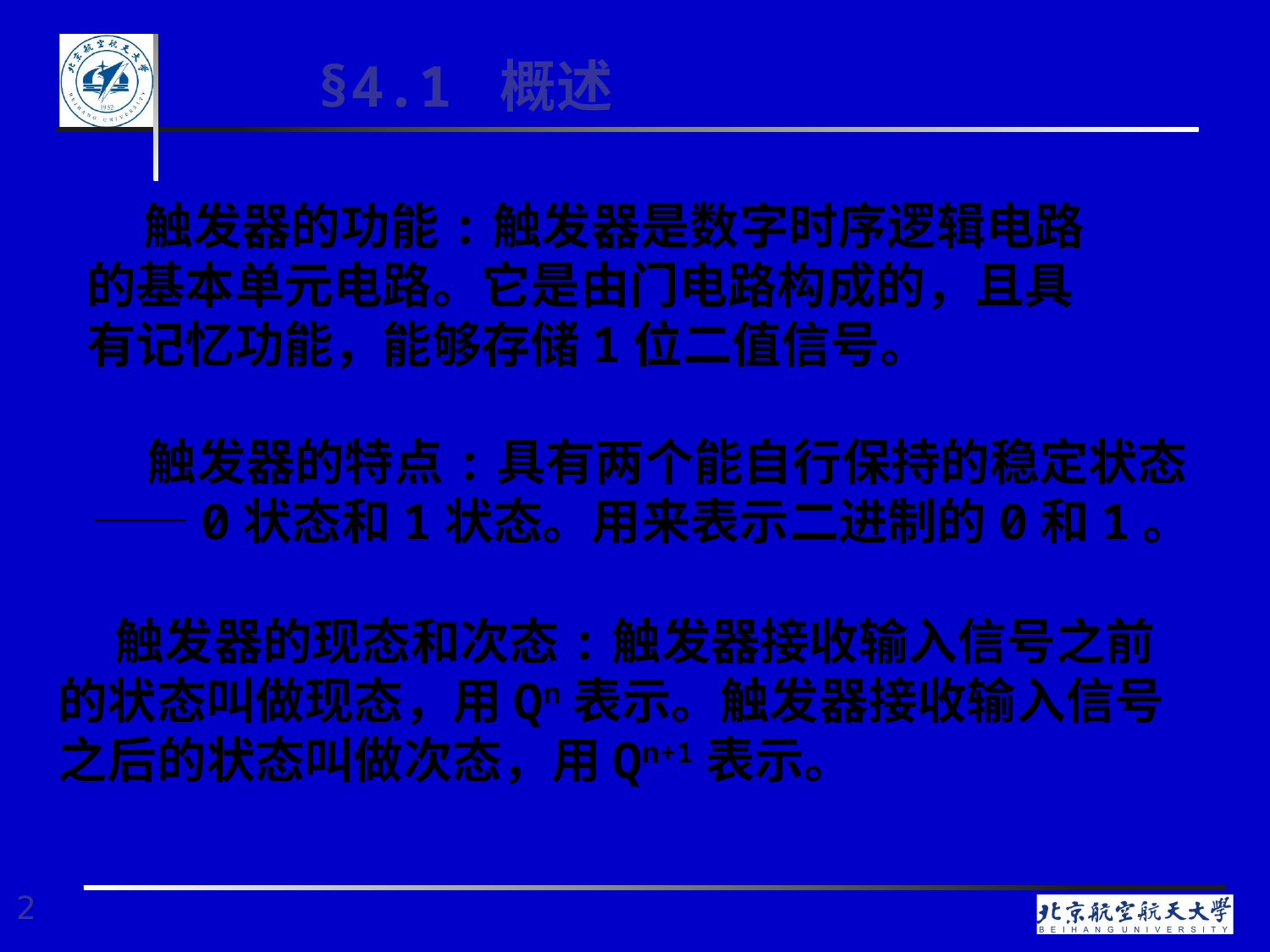

§4.1 概述
    触发器的功能:触发器是数字时序逻辑电路的基本单元电路。它是由门电路构成的，且具有记忆功能，能够存储1位二值信号。
    触发器的特点:具有两个能自行保持的稳定状态——0状态和1状态。用来表示二进制的0和1。
    触发器的现态和次态:触发器接收输入信号之前的状态叫做现态，用Qn表示。触发器接收输入信号之后的状态叫做次态，用Qn+1表示。
2